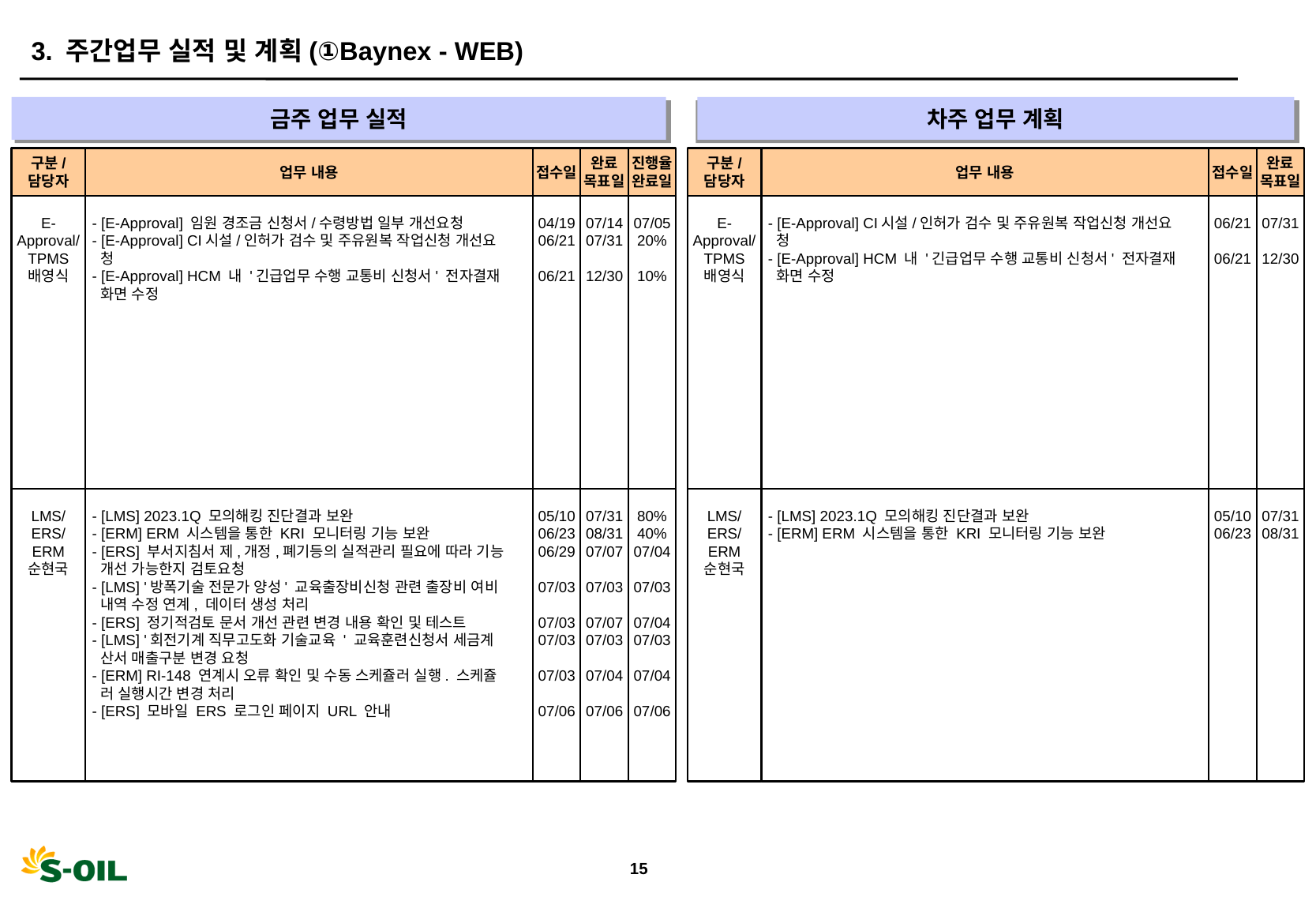

3. 주간업무 실적 및 계획(①Baynex - WEB)
금주 업무 실적
차주 업무 계획
" "
" "
구분/
담당자
업무 내용
접수일
완료
목표일
진행율
완료일
구분/
담당자
업무 내용
접수일
완료
목표일
E-Approval/
TPMS
배영식

- [E-Approval] 임원 경조금 신청서/수령방법 일부 개선요청
- [E-Approval] CI시설/인허가 검수 및 주유원복 작업신청 개선요
  청
- [E-Approval] HCM 내 '긴급업무 수행 교통비 신청서' 전자결재
  화면 수정
04/19
06/21
06/21
07/14
07/31
12/30
07/05
20%
10%
E-Approval/
TPMS
배영식

- [E-Approval] CI시설/인허가 검수 및 주유원복 작업신청 개선요
  청
- [E-Approval] HCM 내 '긴급업무 수행 교통비 신청서' 전자결재
  화면 수정
06/21
06/21
07/31
12/30
LMS/
ERS/
ERM
순현국

- [LMS] 2023.1Q 모의해킹 진단결과 보완
- [ERM] ERM 시스템을 통한 KRI 모니터링 기능 보완
- [ERS] 부서지침서 제,개정,폐기등의 실적관리 필요에 따라 기능
  개선 가능한지 검토요청
- [LMS] '방폭기술 전문가 양성' 교육출장비신청 관련 출장비 여비
  내역 수정 연계, 데이터 생성 처리
- [ERS] 정기적검토 문서 개선 관련 변경 내용 확인 및 테스트
- [LMS] '회전기계 직무고도화 기술교육 ' 교육훈련신청서 세금계
  산서 매출구분 변경 요청
- [ERM] RI-148 연계시 오류 확인 및 수동 스케쥴러 실행. 스케쥴
  러 실행시간 변경 처리
- [ERS] 모바일 ERS 로그인 페이지 URL 안내
05/10
06/23
06/29
07/03
07/03
07/03
07/03
07/06
07/31
08/31
07/07
07/03
07/07
07/03
07/04
07/06
80%
40%
07/04
07/03
07/04
07/03
07/04
07/06
LMS/
ERS/
ERM
순현국

- [LMS] 2023.1Q 모의해킹 진단결과 보완
- [ERM] ERM 시스템을 통한 KRI 모니터링 기능 보완
05/10
06/23
07/31
08/31